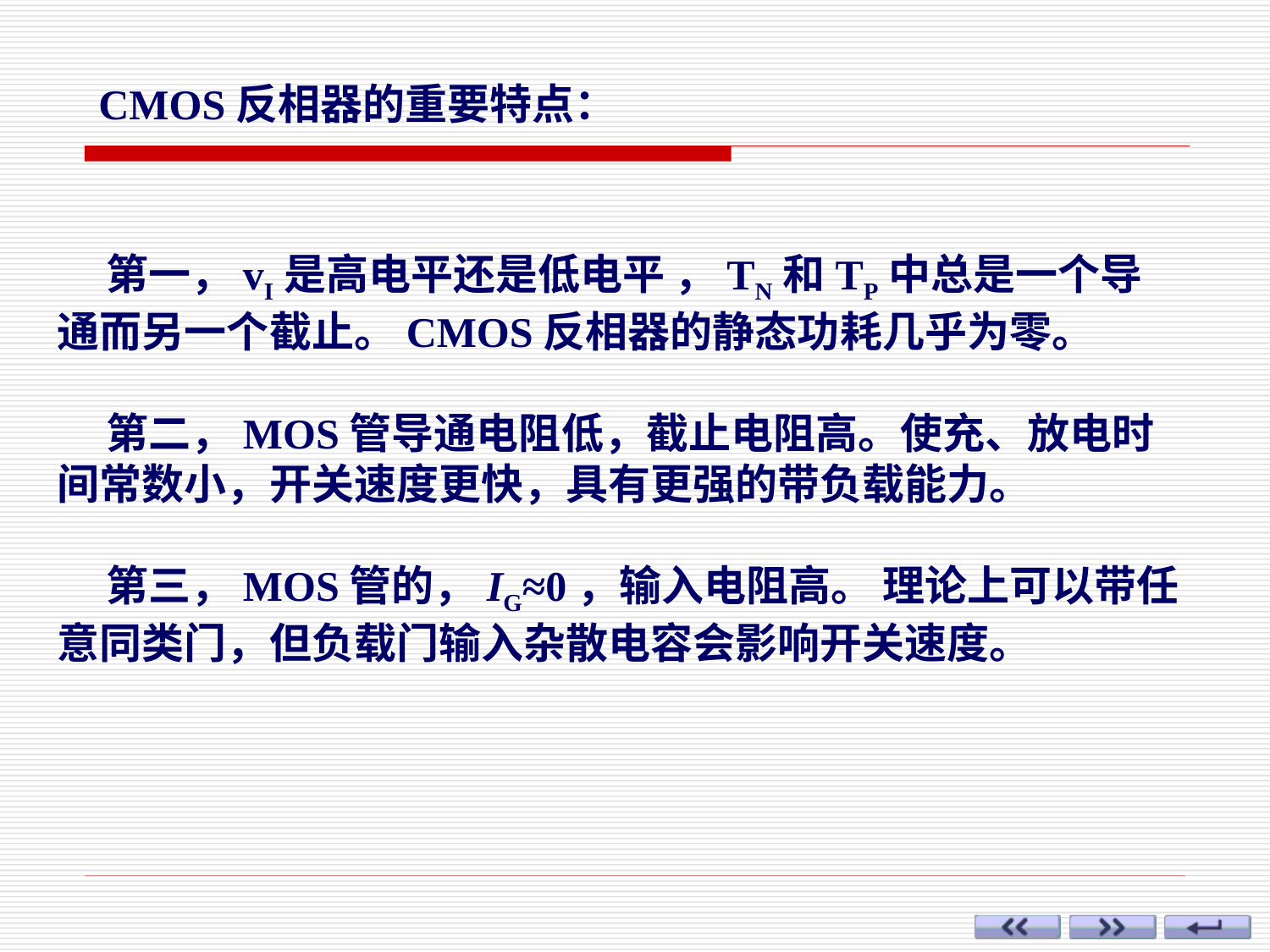

CMOS反相器的重要特点：
    第一，vI是高电平还是低电平 ，TN和TP中总是一个导通而另一个截止。CMOS反相器的静态功耗几乎为零。

    第二，MOS管导通电阻低，截止电阻高。使充、放电时间常数小，开关速度更快，具有更强的带负载能力。

    第三，MOS管的，IG≈0，输入电阻高。 理论上可以带任意同类门，但负载门输入杂散电容会影响开关速度。